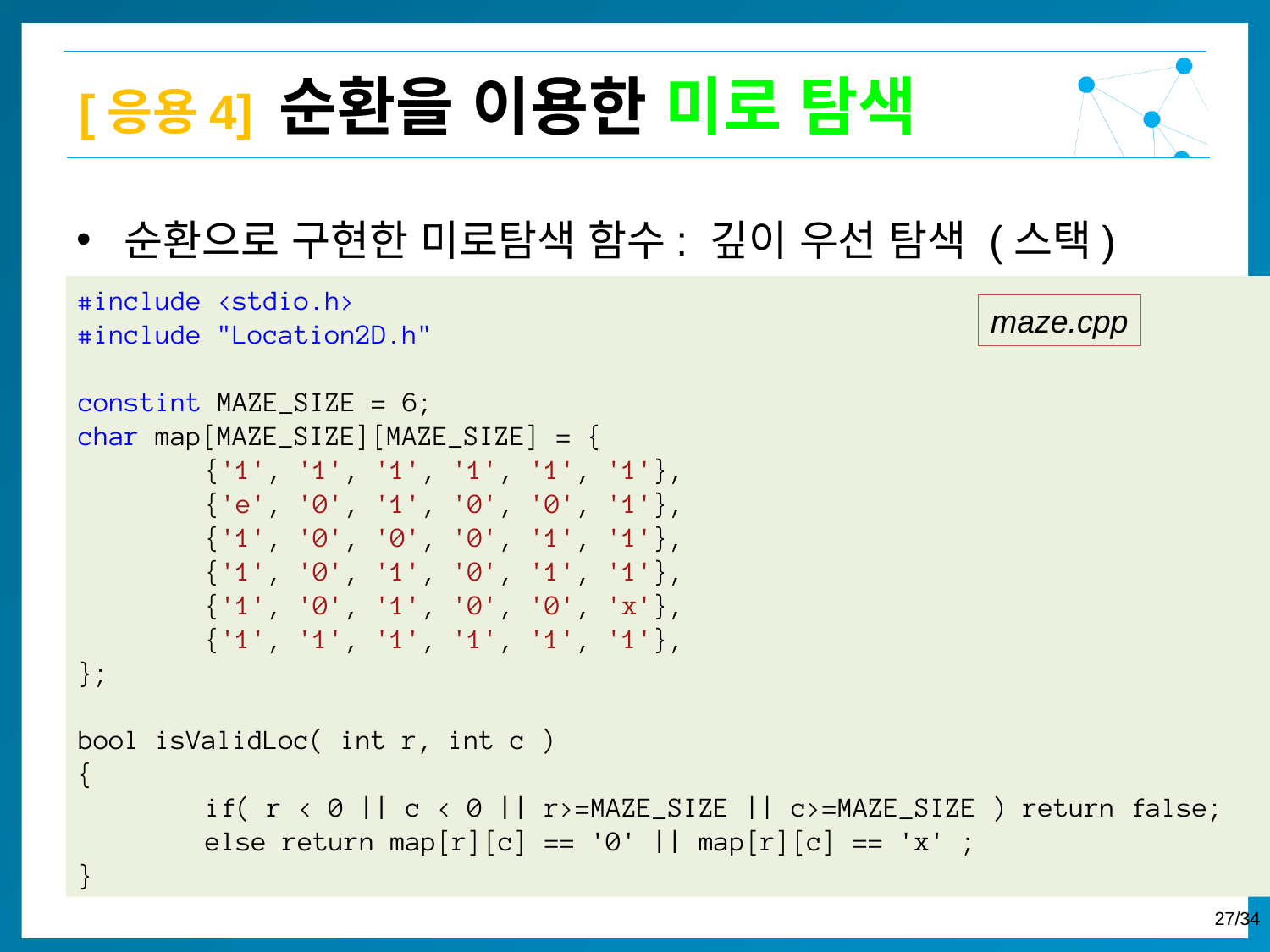

[응용4] 순환을 이용한 미로 탐색
순환으로 구현한 미로탐색 함수: 깊이 우선 탐색 (스택)
#include <stdio.h>
#include "Location2D.h"

constint MAZE_SIZE = 6;
char map[MAZE_SIZE][MAZE_SIZE] = {
	{'1', '1', '1', '1', '1', '1'},
	{'e', '0', '1', '0', '0', '1'},
	{'1', '0', '0', '0', '1', '1'},
	{'1', '0', '1', '0', '1', '1'},
	{'1', '0', '1', '0', '0', 'x'},
	{'1', '1', '1', '1', '1', '1'},
};

bool isValidLoc( int r, int c )
{
	if( r < 0 || c < 0 || r>=MAZE_SIZE || c>=MAZE_SIZE ) return false;
	else return map[r][c] == '0' || map[r][c] == 'x' ;
}
maze.cpp